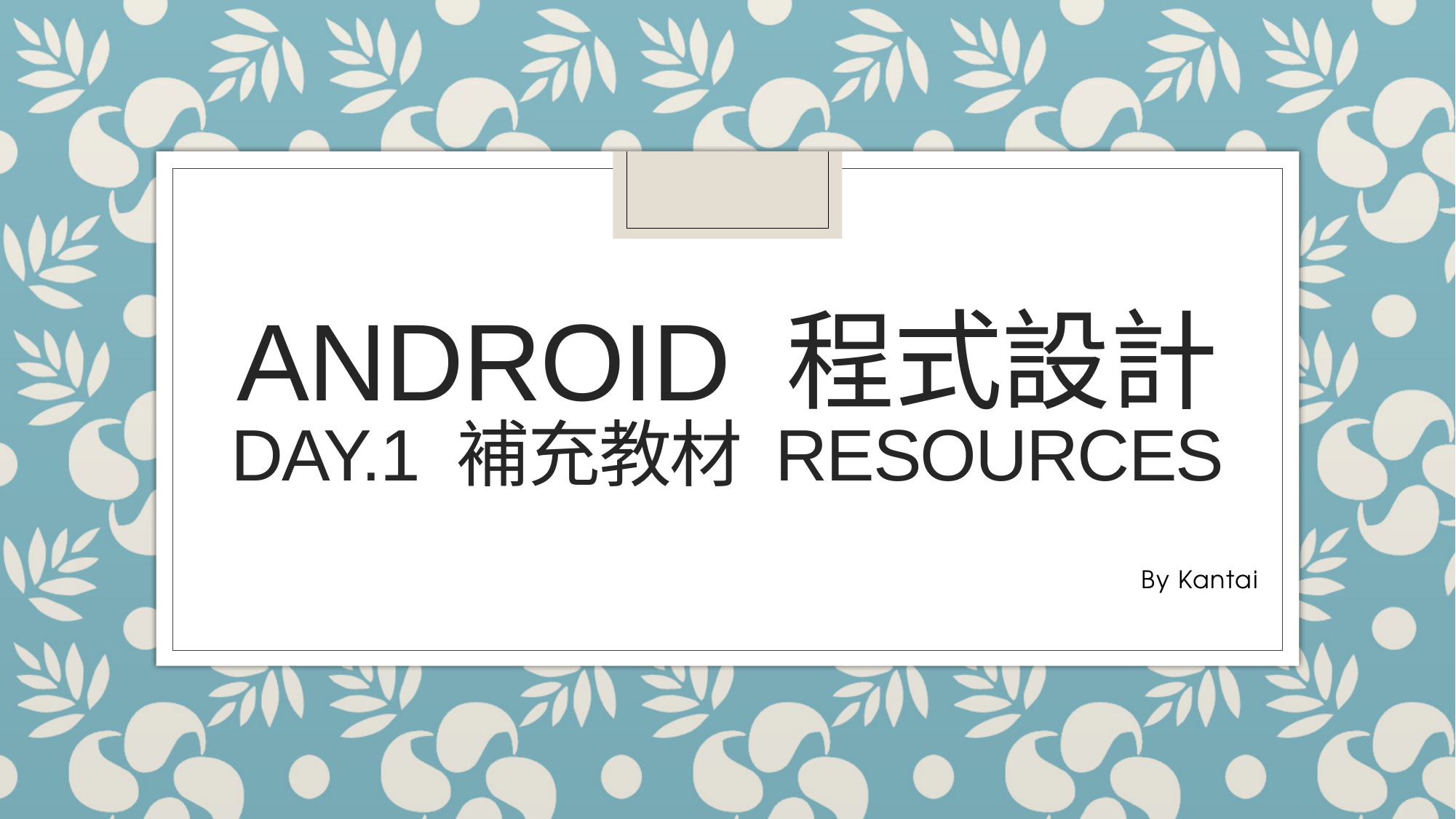

# ANDROID 程式設計 DAY.1 補充教材 Resources
By Kantai